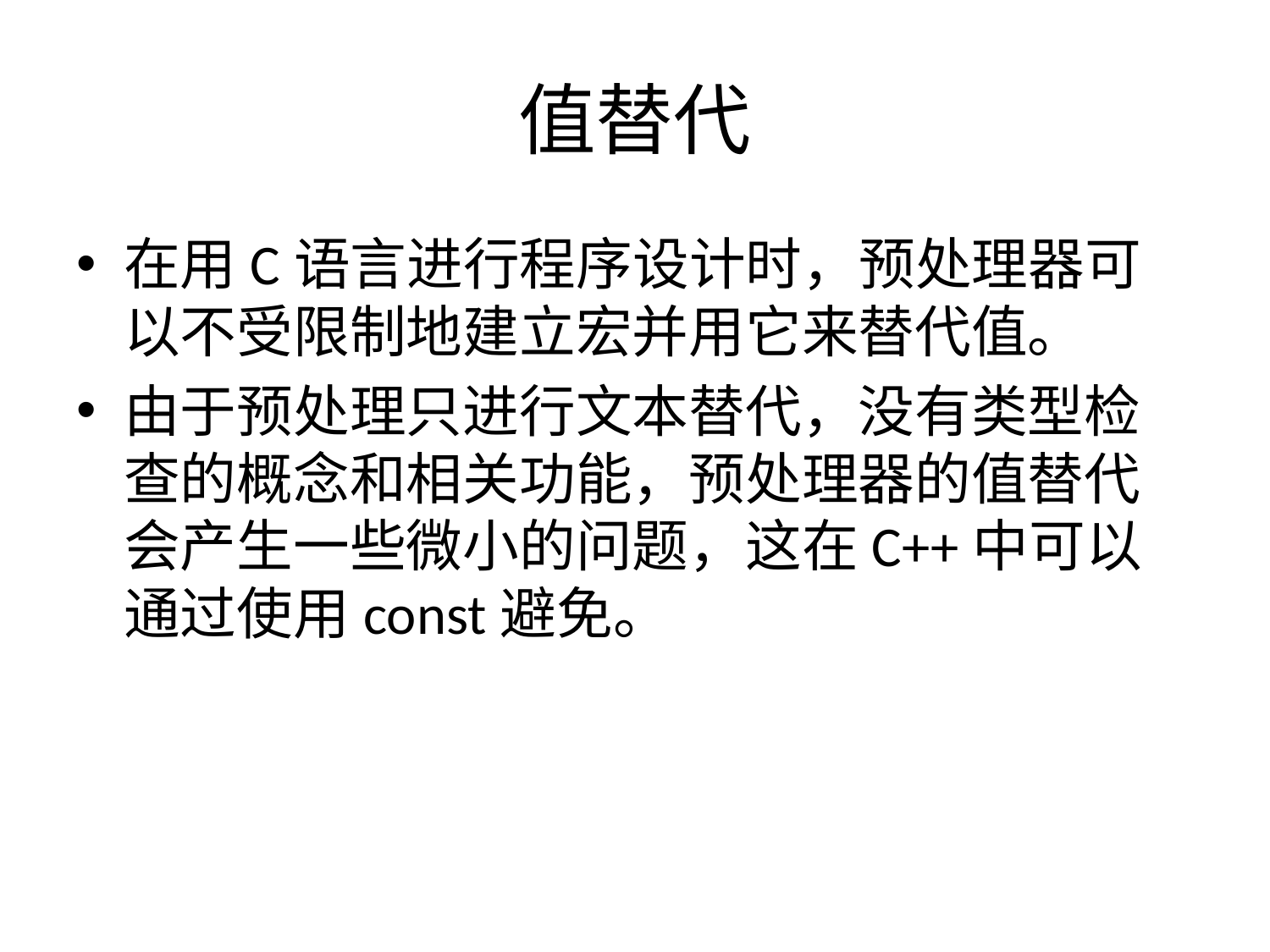

# 值替代
在用C语言进行程序设计时，预处理器可以不受限制地建立宏并用它来替代值。
由于预处理只进行文本替代，没有类型检查的概念和相关功能，预处理器的值替代会产生一些微小的问题，这在C++中可以通过使用const避免。